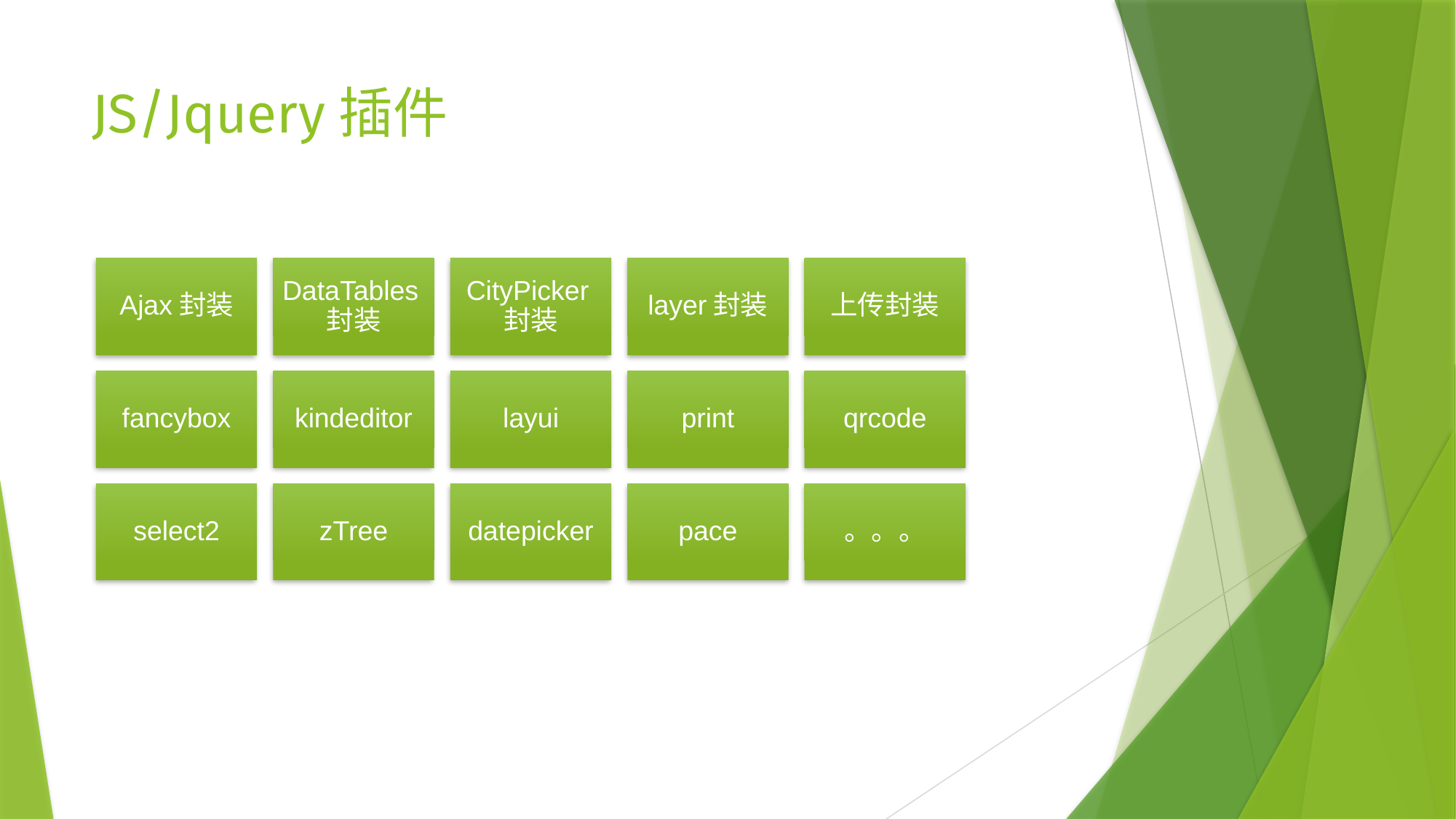

# JS/Jquery插件
Ajax封装
DataTables封装
CityPicker封装
layer封装
上传封装
fancybox
kindeditor
layui
print
qrcode
select2
zTree
datepicker
pace
。。。